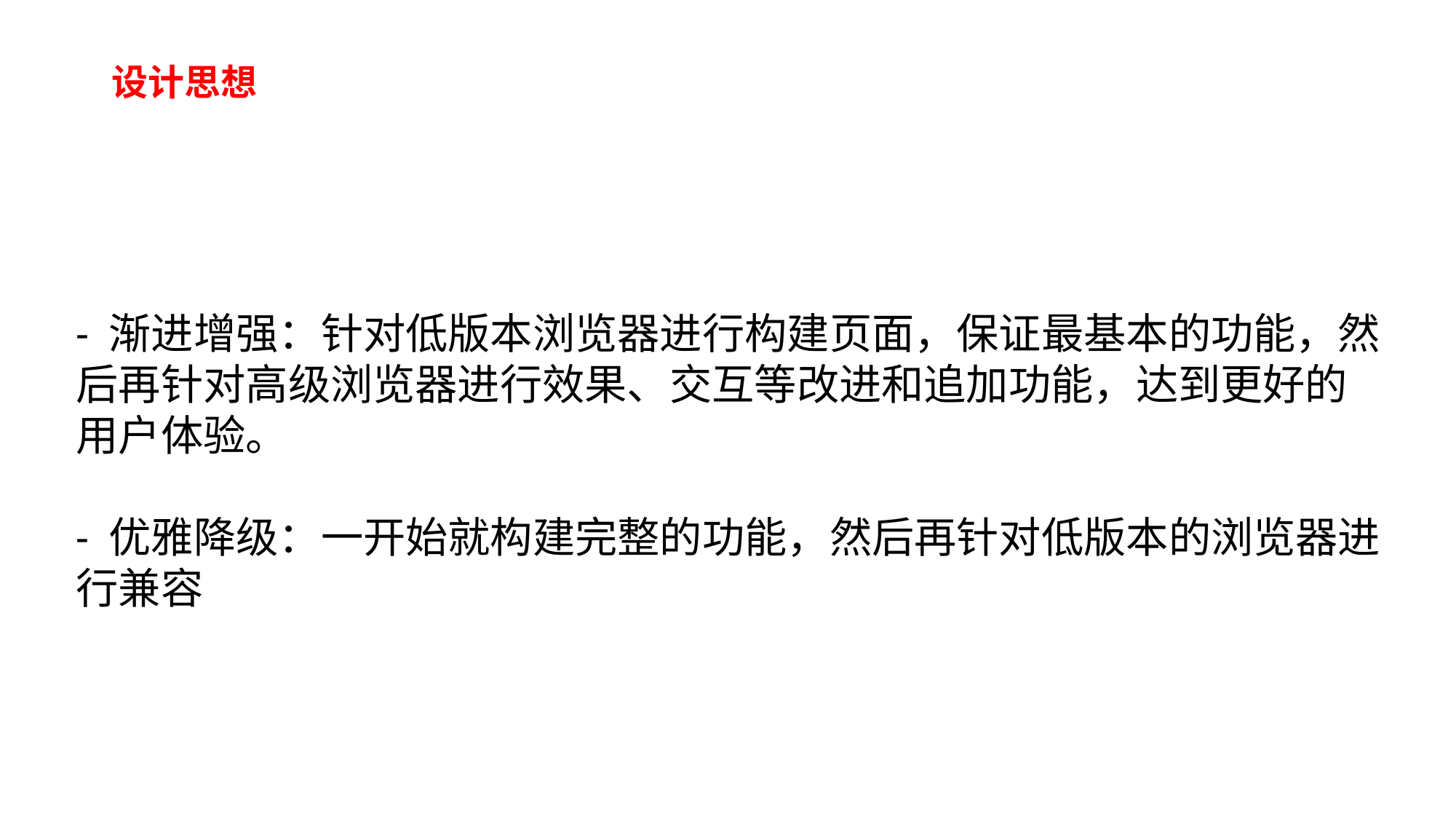

设计思想

- 渐进增强：针对低版本浏览器进行构建页面，保证最基本的功能，然后再针对高级浏览器进行效果、交互等改进和追加功能，达到更好的用户体验。

- 优雅降级：一开始就构建完整的功能，然后再针对低版本的浏览器进行兼容